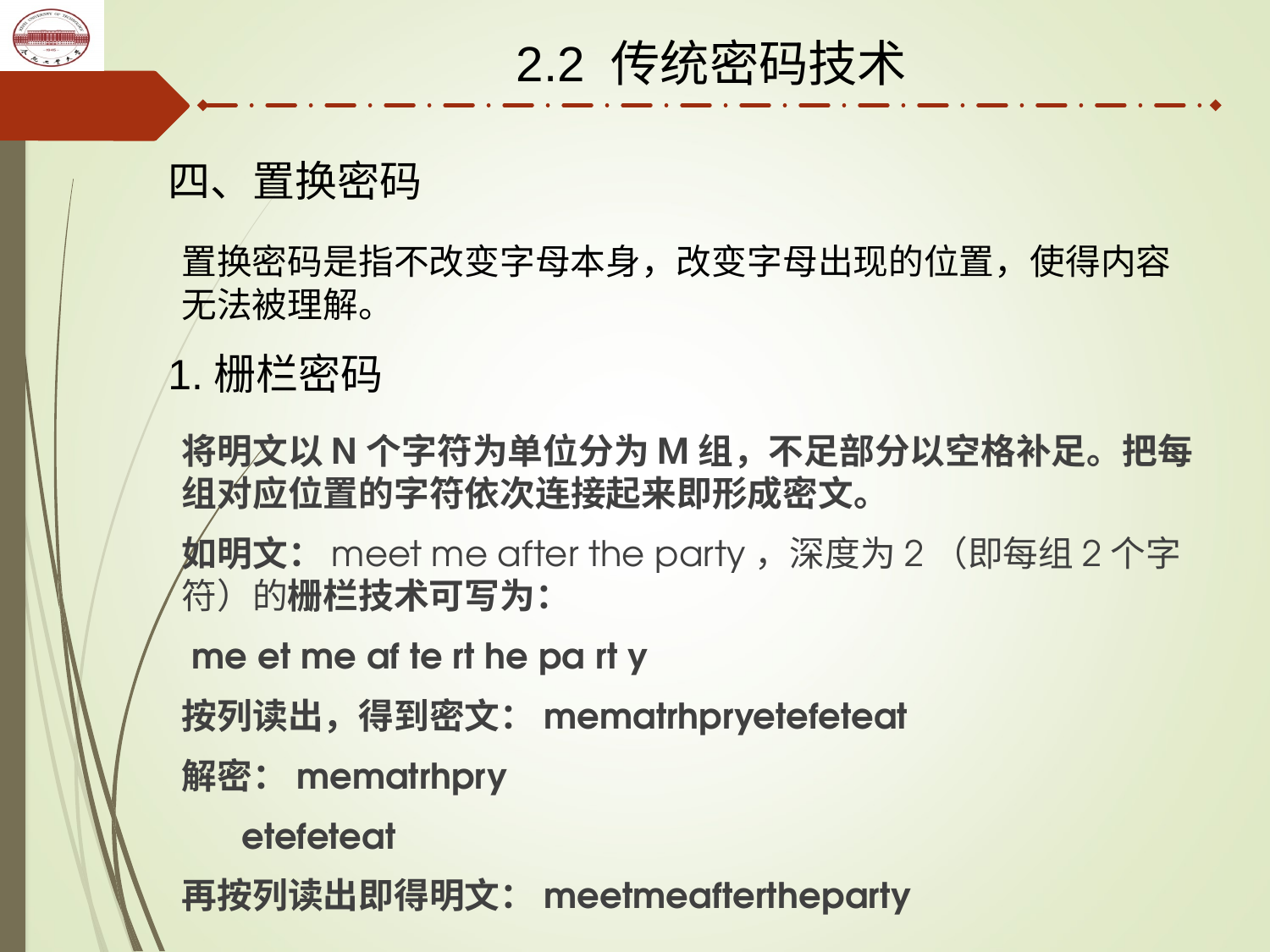

2.2 传统密码技术
四、置换密码
置换密码是指不改变字母本身，改变字母出现的位置，使得内容无法被理解。
1.栅栏密码
将明文以N个字符为单位分为M组，不足部分以空格补足。把每组对应位置的字符依次连接起来即形成密文。
如明文：meet me after the party，深度为2（即每组2个字符）的栅栏技术可写为：
 me et me af te rt he pa rt y
按列读出，得到密文：mematrhpryetefeteat
解密：mematrhpry
      etefeteat
再按列读出即得明文：meetmeaftertheparty